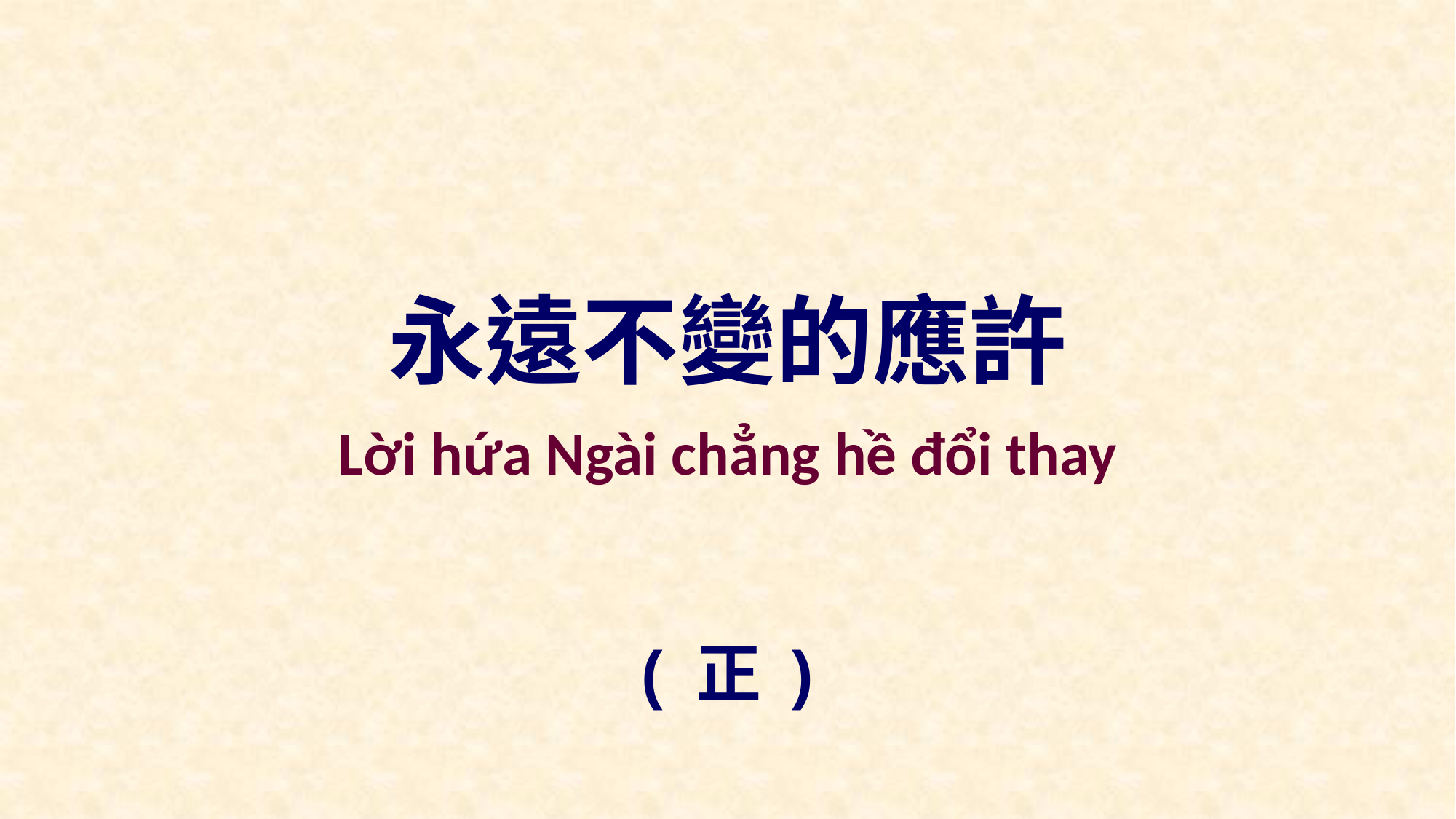

永遠不變的應許
Lời hứa Ngài chẳng hề đổi thay
( 正 )